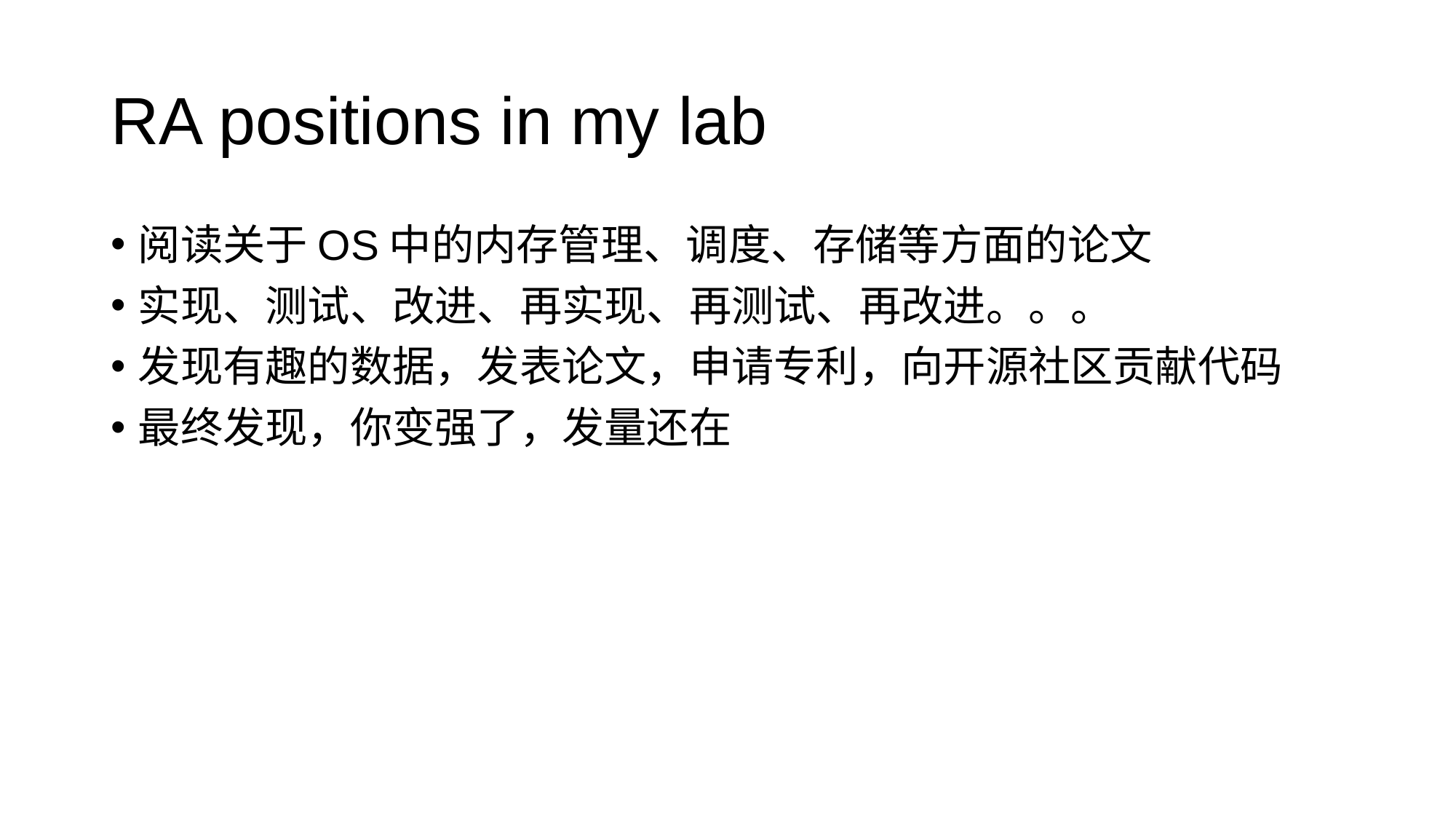

# RA positions in my lab
阅读关于OS中的内存管理、调度、存储等方面的论文
实现、测试、改进、再实现、再测试、再改进。。。
发现有趣的数据，发表论文，申请专利，向开源社区贡献代码
最终发现，你变强了，发量还在